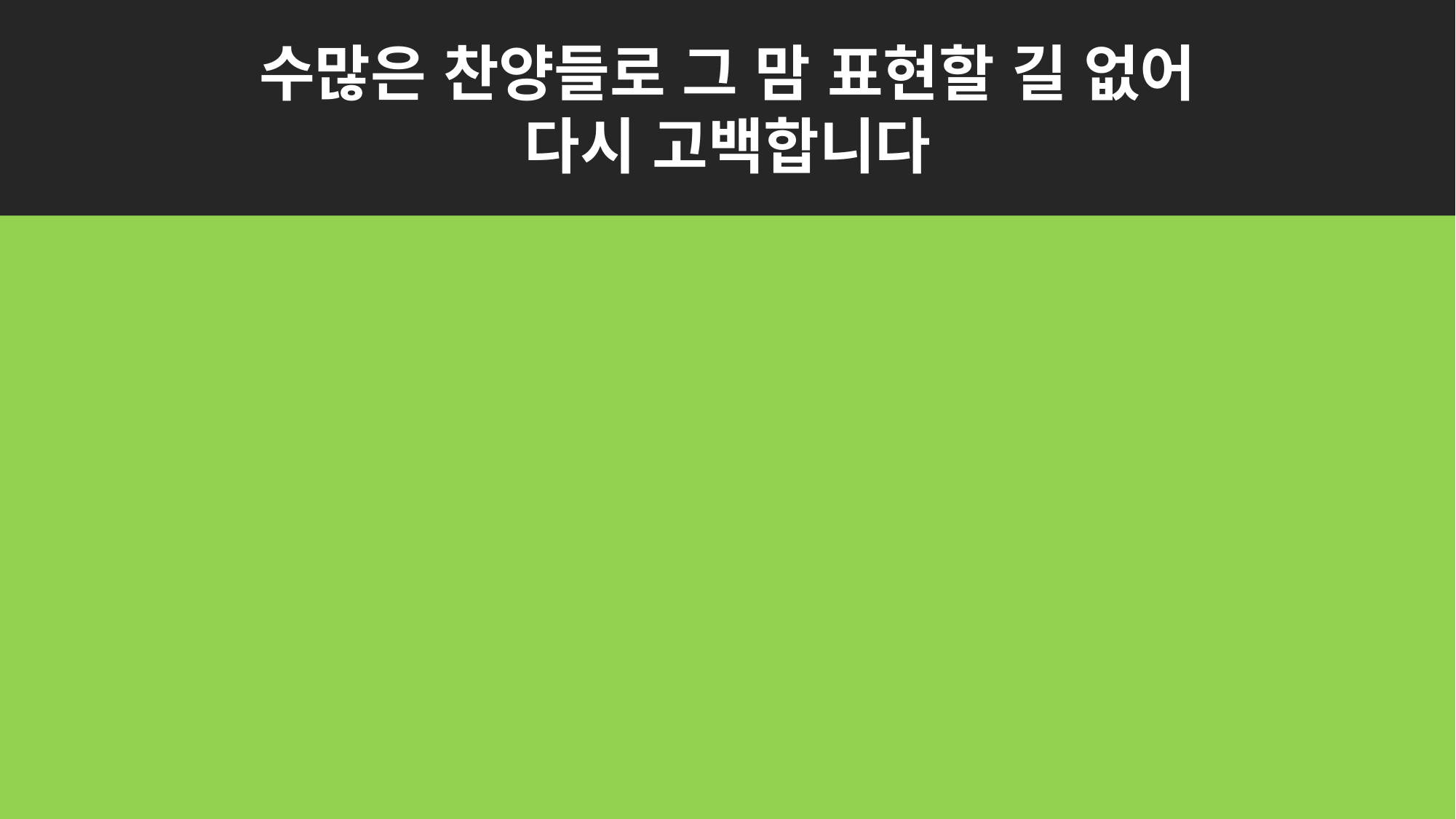

수많은 찬양들로 그 맘 표현할 길 없어
다시 고백합니다